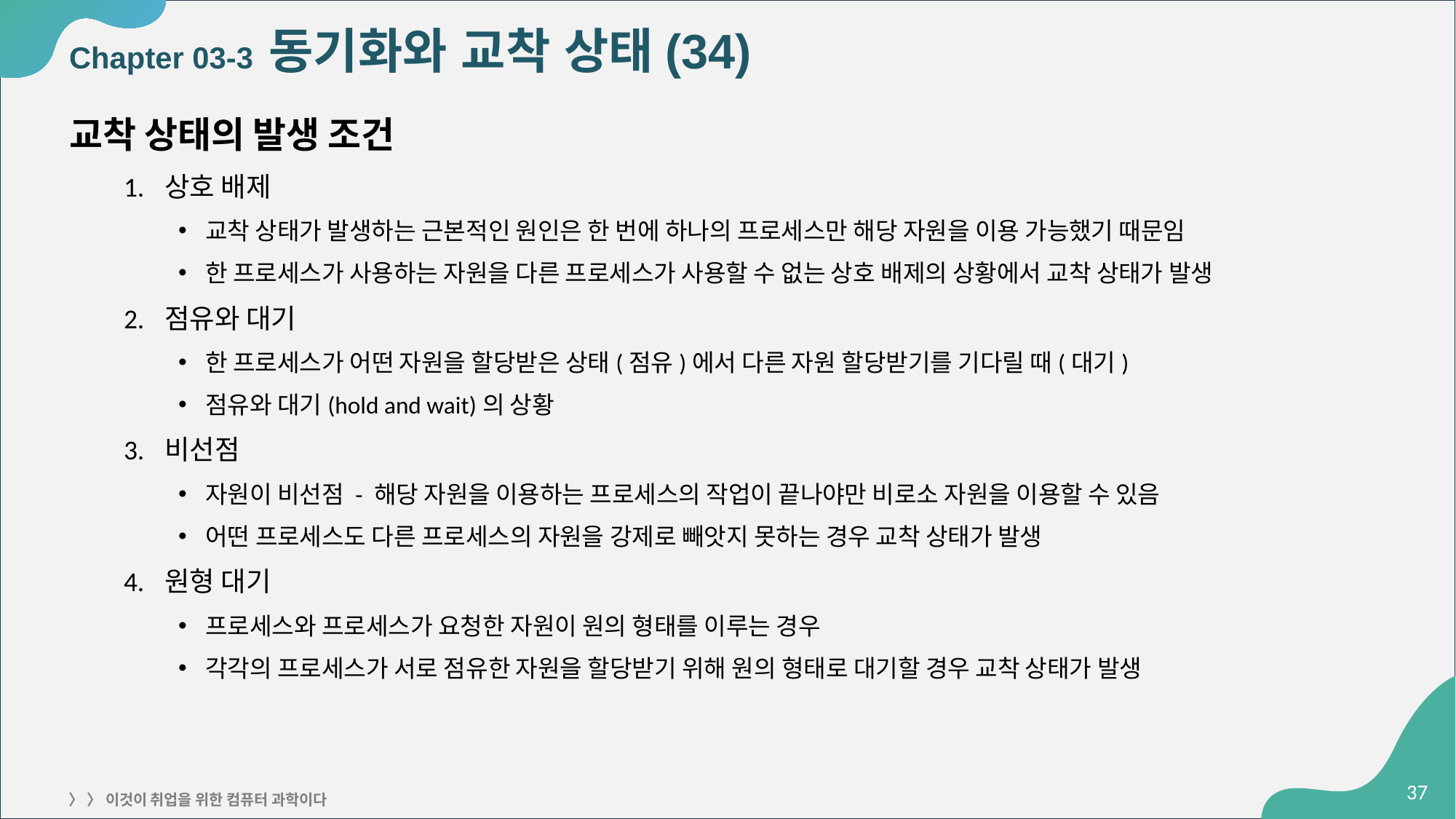

# Chapter 03-3 동기화와 교착 상태(34)
교착 상태의 발생 조건
상호 배제
교착 상태가 발생하는 근본적인 원인은 한 번에 하나의 프로세스만 해당 자원을 이용 가능했기 때문임
한 프로세스가 사용하는 자원을 다른 프로세스가 사용할 수 없는 상호 배제의 상황에서 교착 상태가 발생
점유와 대기
한 프로세스가 어떤 자원을 할당받은 상태(점유)에서 다른 자원 할당받기를 기다릴 때(대기)
점유와 대기(hold and wait)의 상황
비선점
자원이 비선점 - 해당 자원을 이용하는 프로세스의 작업이 끝나야만 비로소 자원을 이용할 수 있음
어떤 프로세스도 다른 프로세스의 자원을 강제로 빼앗지 못하는 경우 교착 상태가 발생
원형 대기
프로세스와 프로세스가 요청한 자원이 원의 형태를 이루는 경우
각각의 프로세스가 서로 점유한 자원을 할당받기 위해 원의 형태로 대기할 경우 교착 상태가 발생
37
〉 〉 이것이 취업을 위한 컴퓨터 과학이다